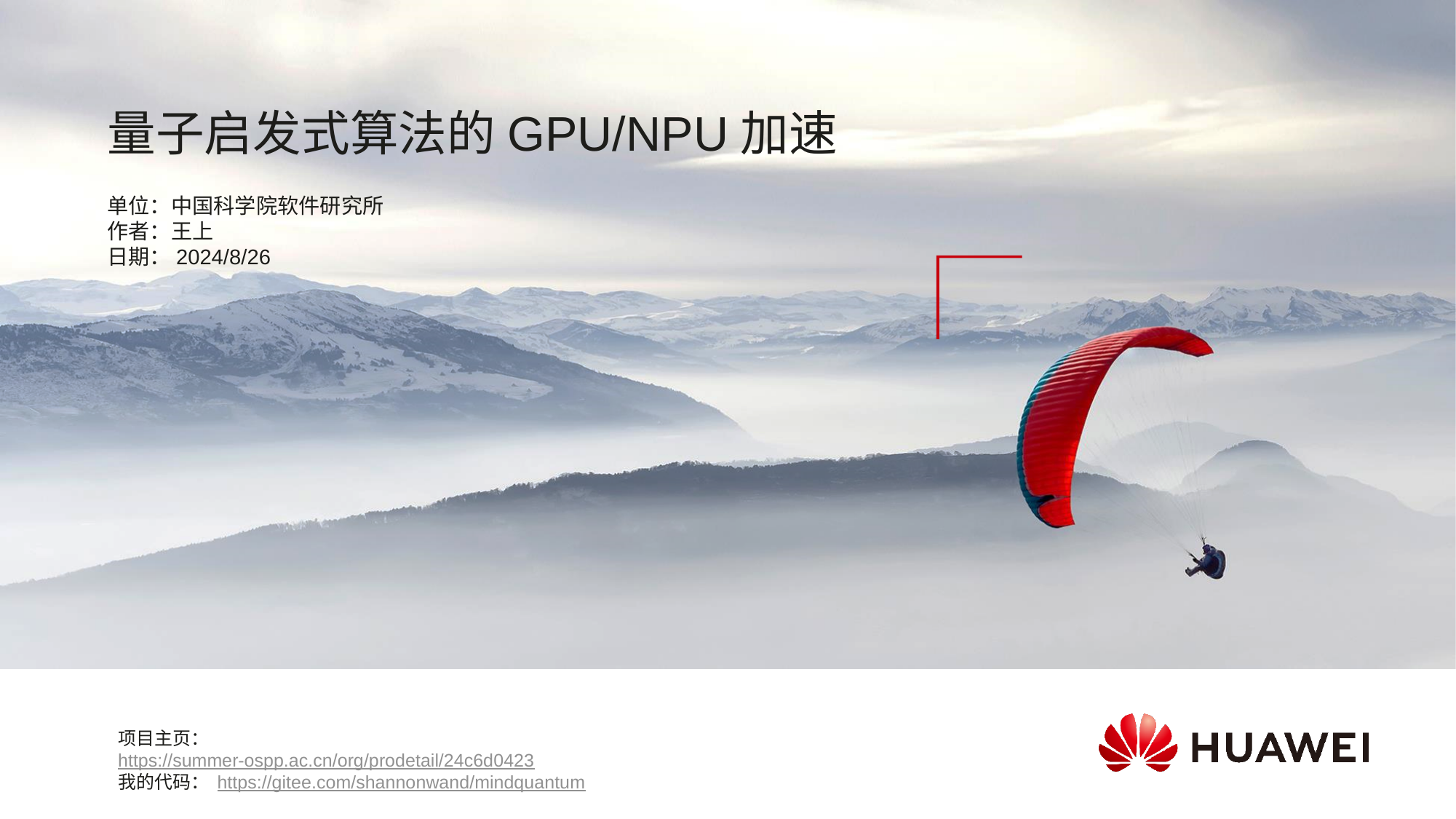

# 量子启发式算法的GPU/NPU加速
单位：中国科学院软件研究所
作者：王上
日期：2024/8/26

项目主页： https://summer-ospp.ac.cn/org/prodetail/24c6d0423
我的代码： https://gitee.com/shannonwand/mindquantum